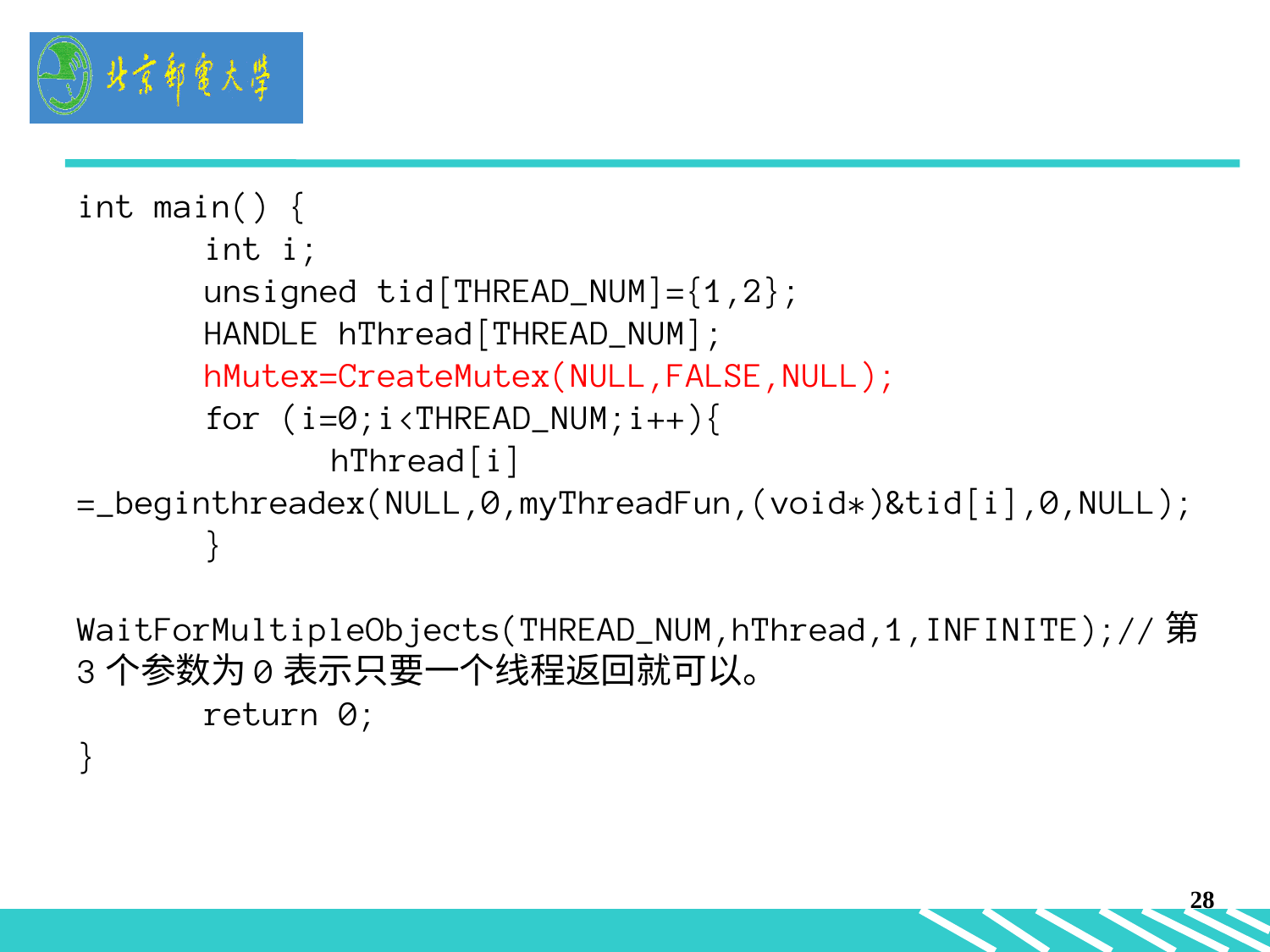

int main() {
	int i;
	unsigned tid[THREAD_NUM]={1,2};
	HANDLE hThread[THREAD_NUM];
	hMutex=CreateMutex(NULL,FALSE,NULL);
	for (i=0;i<THREAD_NUM;i++){
    		hThread[i] =_beginthreadex(NULL,0,myThreadFun,(void*)&tid[i],0,NULL);
	}
	WaitForMultipleObjects(THREAD_NUM,hThread,1,INFINITE);//第3个参数为0表示只要一个线程返回就可以。
	return 0;
}
28